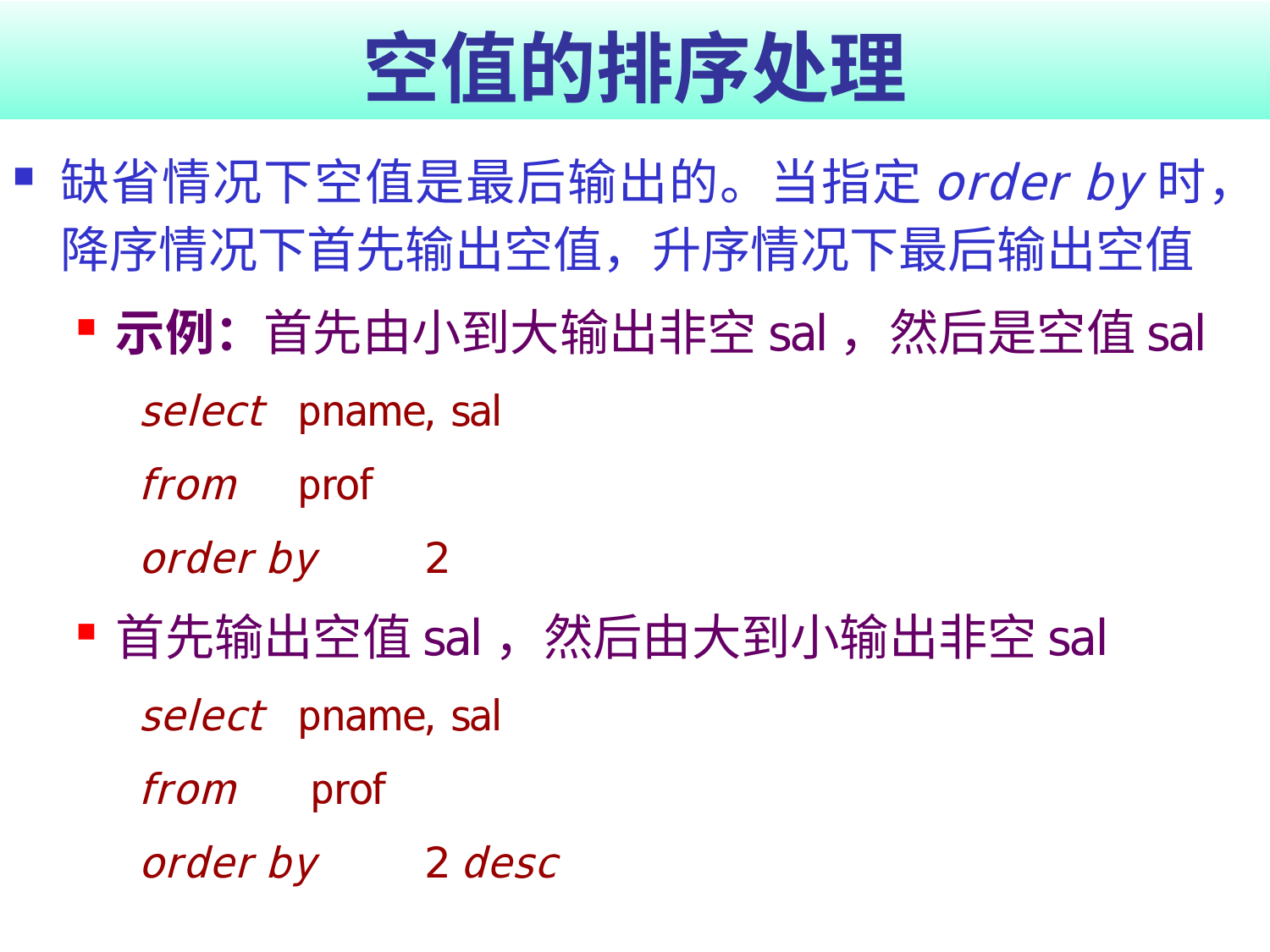

# 空值的排序处理
缺省情况下空值是最后输出的。当指定order by时，降序情况下首先输出空值，升序情况下最后输出空值
示例：首先由小到大输出非空sal，然后是空值sal
select  	pname, sal
from   	prof
order by 	2
首先输出空值sal，然后由大到小输出非空sal
select  	pname, sal
from   	 prof
order by 	2 desc